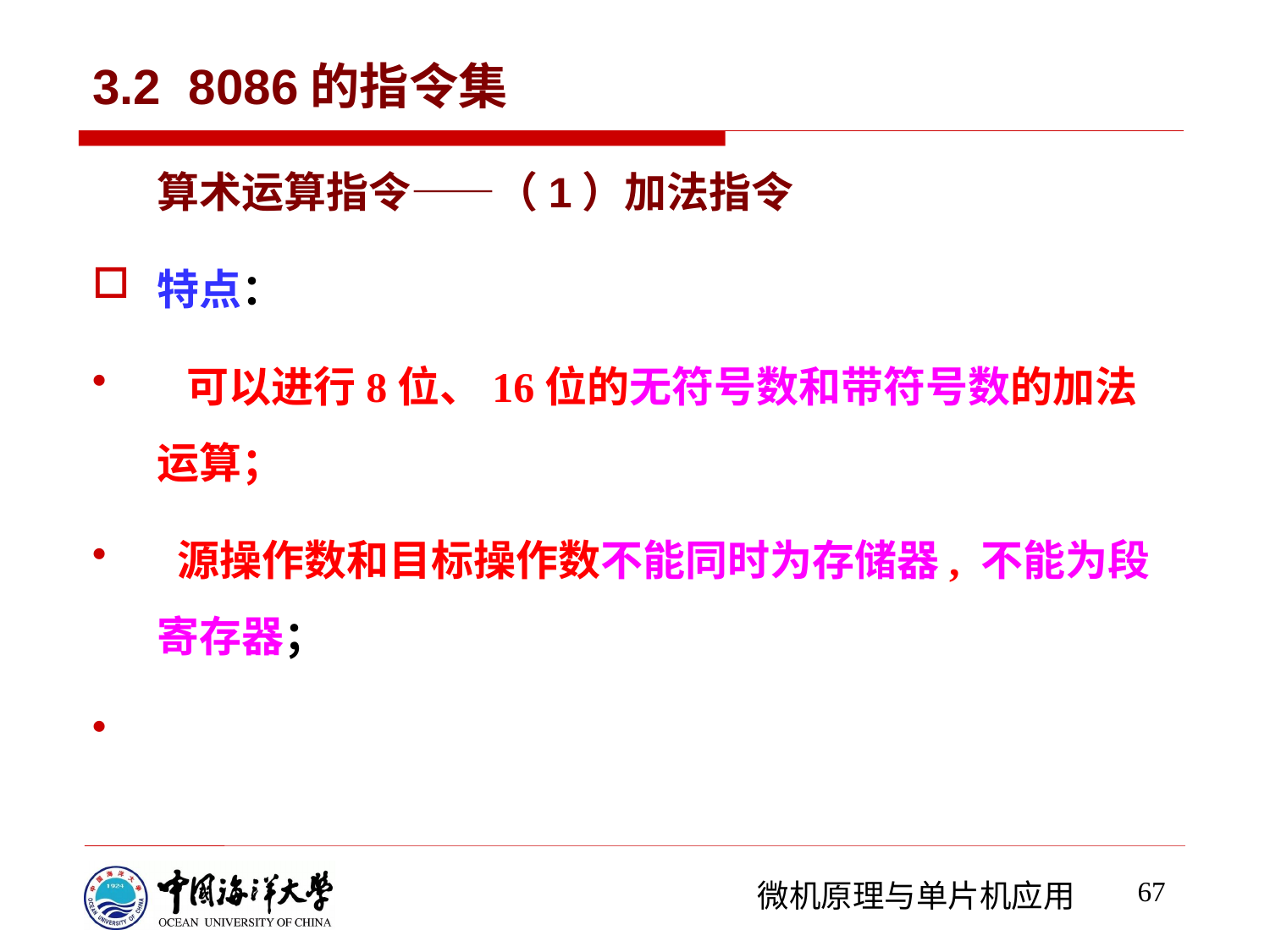

# 3.2  8086的指令集
算术运算指令——（1）加法指令
特点：
  可以进行8位、16位的无符号数和带符号数的加法运算；
 源操作数和目标操作数不能同时为存储器, 不能为段寄存器；

67